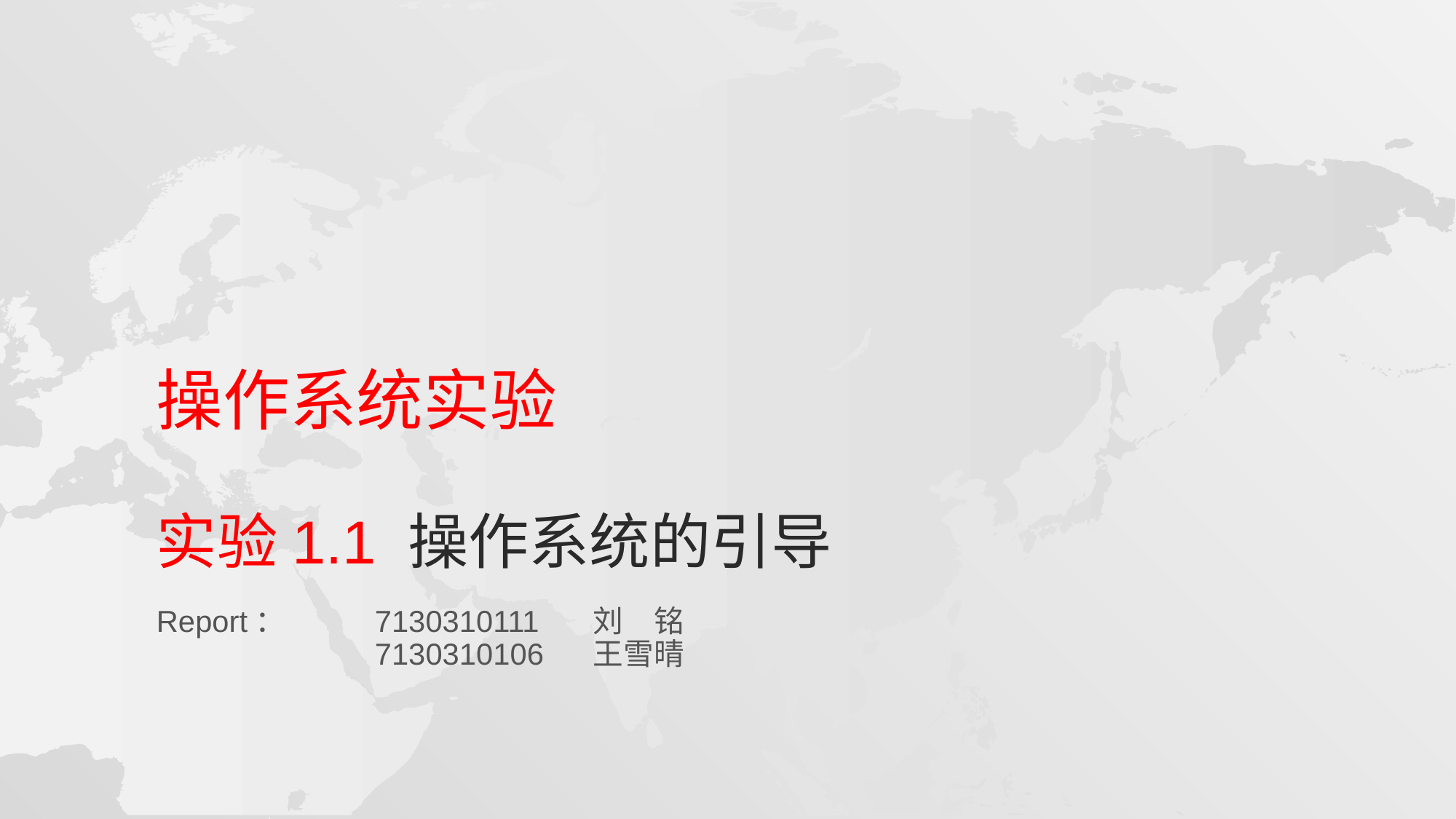

# 操作系统实验 实验1.1 操作系统的引导
Report：	7130310111	刘　铭
		7130310106	王雪晴